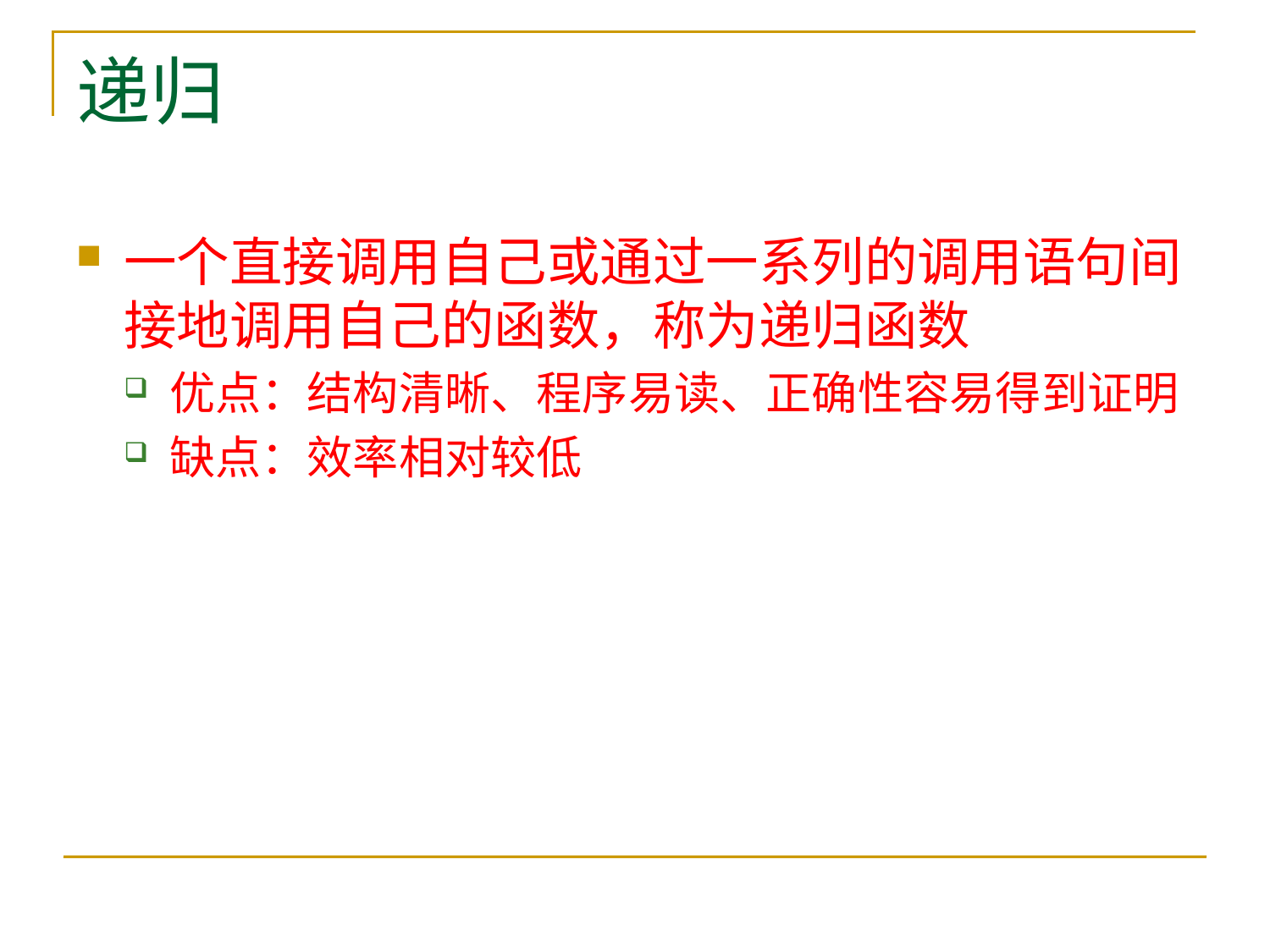

# 递归
一个直接调用自己或通过一系列的调用语句间接地调用自己的函数，称为递归函数
优点：结构清晰、程序易读、正确性容易得到证明
缺点：效率相对较低